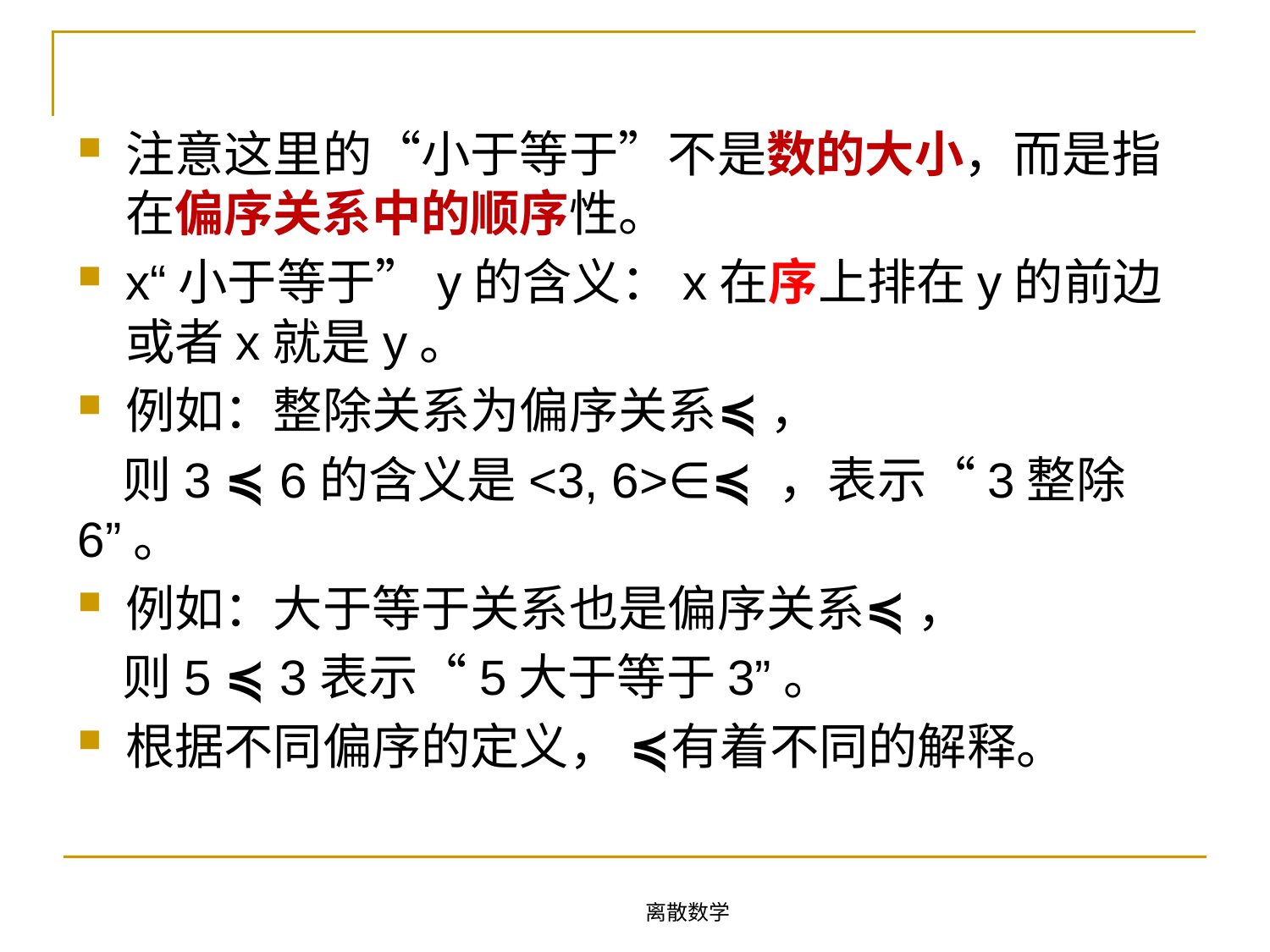

注意这里的“小于等于”不是数的大小，而是指在偏序关系中的顺序性。
x“小于等于”y的含义：x在序上排在y的前边或者x就是y。
例如：整除关系为偏序关系≼ ，
   则3 ≼ 6的含义是<3, 6>∈≼ ，表示“3整除6”。
例如：大于等于关系也是偏序关系≼ ，
   则5 ≼ 3表示“5大于等于3”。
根据不同偏序的定义， ≼有着不同的解释。

离散数学
4